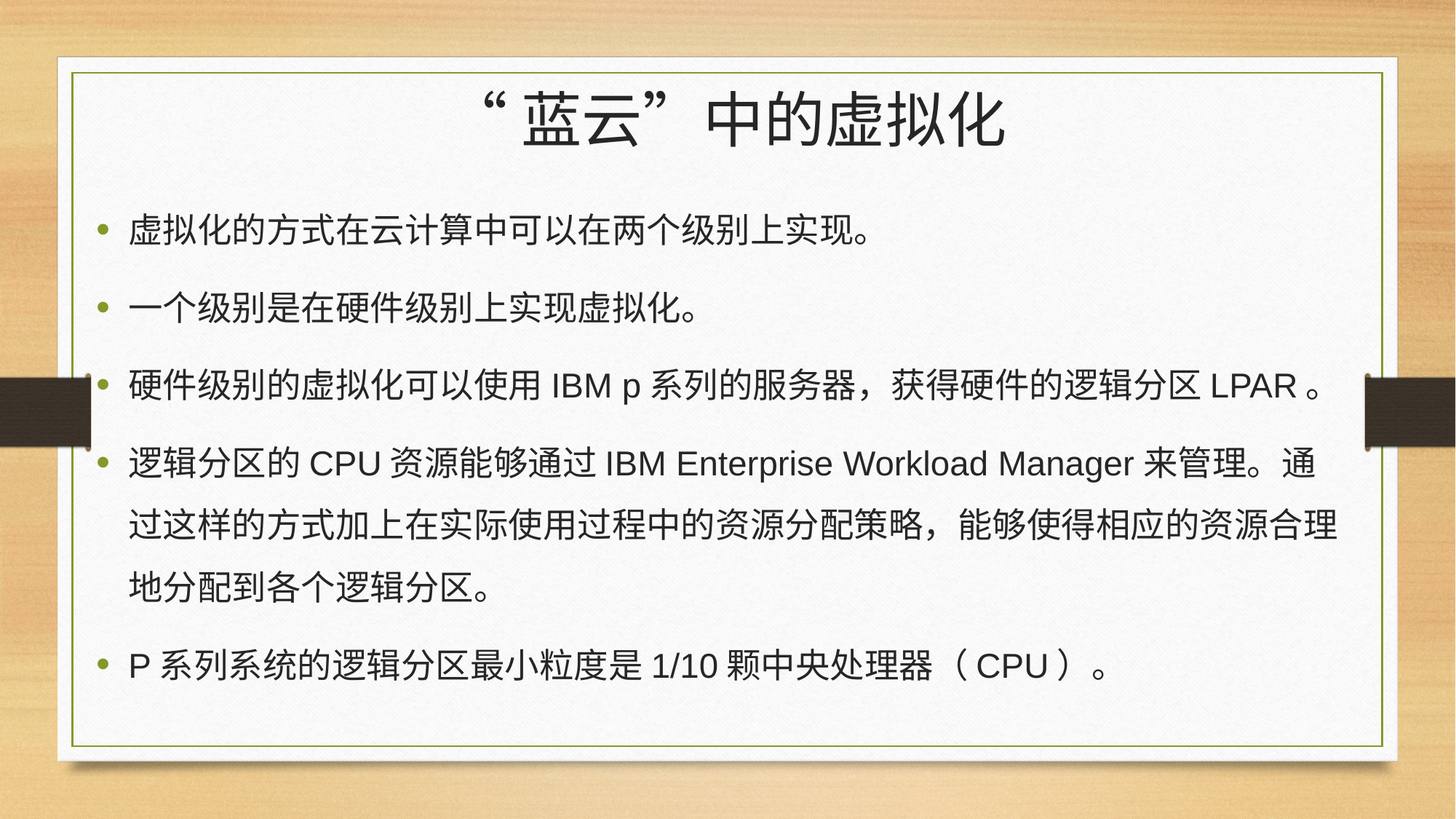

# “蓝云”中的虚拟化
虚拟化的方式在云计算中可以在两个级别上实现。
一个级别是在硬件级别上实现虚拟化。
硬件级别的虚拟化可以使用IBM p系列的服务器，获得硬件的逻辑分区LPAR。
逻辑分区的CPU资源能够通过IBM Enterprise Workload Manager来管理。通过这样的方式加上在实际使用过程中的资源分配策略，能够使得相应的资源合理地分配到各个逻辑分区。
P系列系统的逻辑分区最小粒度是1/10颗中央处理器（CPU）。